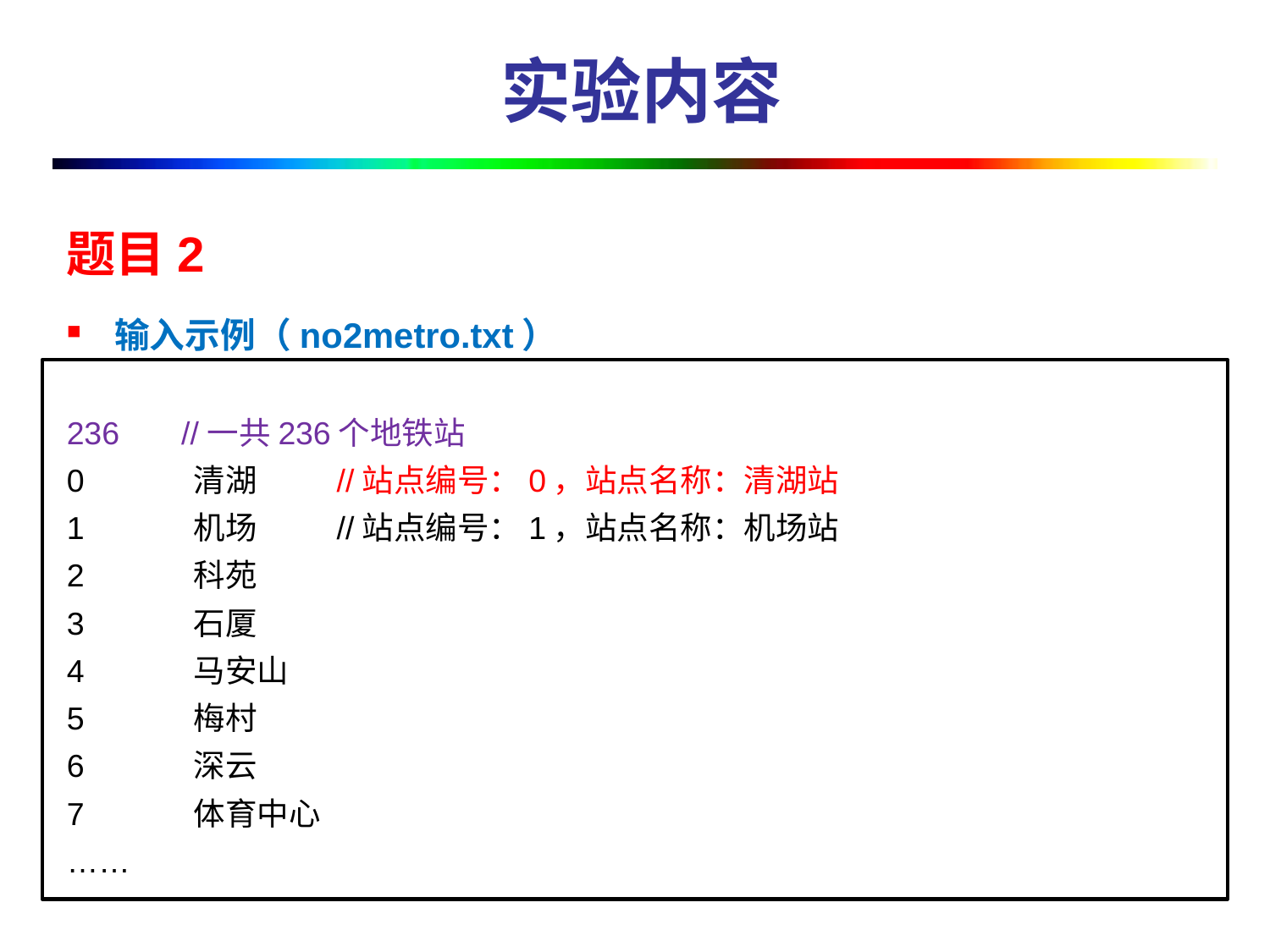

# 实验内容
题目2

输入示例（no2metro.txt）

236       //一共236个地铁站
0	清湖          //站点编号：0，站点名称：清湖站
1	机场          //站点编号：1，站点名称：机场站
2	科苑
3	石厦
4	马安山
5	梅村
6	深云
7	体育中心
……